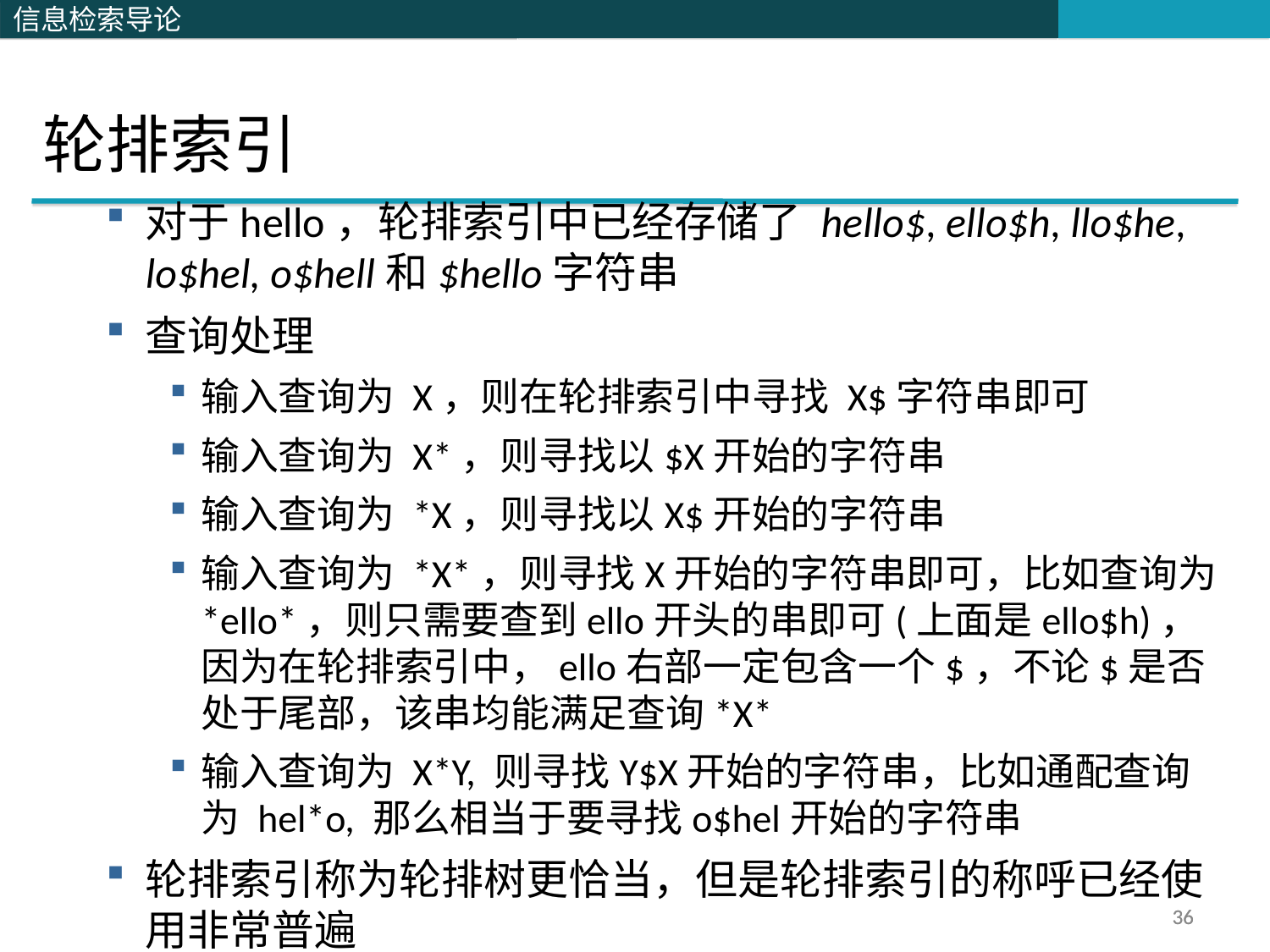

轮排索引

对于hello，轮排索引中已经存储了 hello$, ello$h, llo$he, lo$hel, o$hell和$hello字符串
查询处理
输入查询为 X，则在轮排索引中寻找 X$字符串即可
输入查询为 X*，则寻找以$X开始的字符串
输入查询为 *X，则寻找以X$开始的字符串
输入查询为 *X*，则寻找X开始的字符串即可，比如查询为*ello*，则只需要查到ello开头的串即可(上面是ello$h)，因为在轮排索引中，ello右部一定包含一个$，不论$是否处于尾部，该串均能满足查询*X*
输入查询为 X*Y, 则寻找Y$X开始的字符串，比如通配查询为 hel*o, 那么相当于要寻找o$hel开始的字符串
轮排索引称为轮排树更恰当，但是轮排索引的称呼已经使用非常普遍
36
36